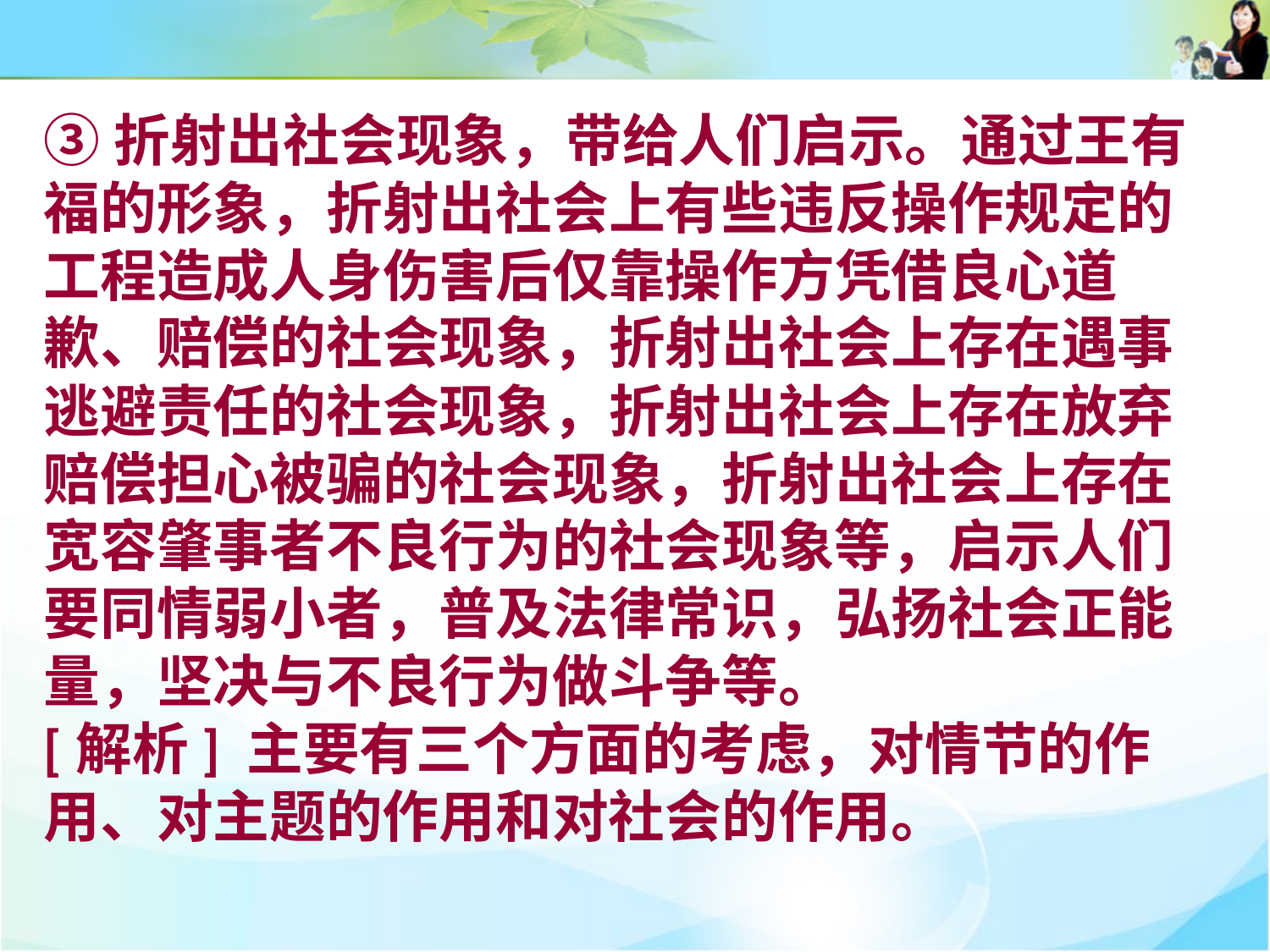

③折射出社会现象，带给人们启示。通过王有福的形象，折射出社会上有些违反操作规定的工程造成人身伤害后仅靠操作方凭借良心道歉、赔偿的社会现象，折射出社会上存在遇事逃避责任的社会现象，折射出社会上存在放弃赔偿担心被骗的社会现象，折射出社会上存在宽容肇事者不良行为的社会现象等，启示人们要同情弱小者，普及法律常识，弘扬社会正能量，坚决与不良行为做斗争等。
[解析] 主要有三个方面的考虑，对情节的作用、对主题的作用和对社会的作用。